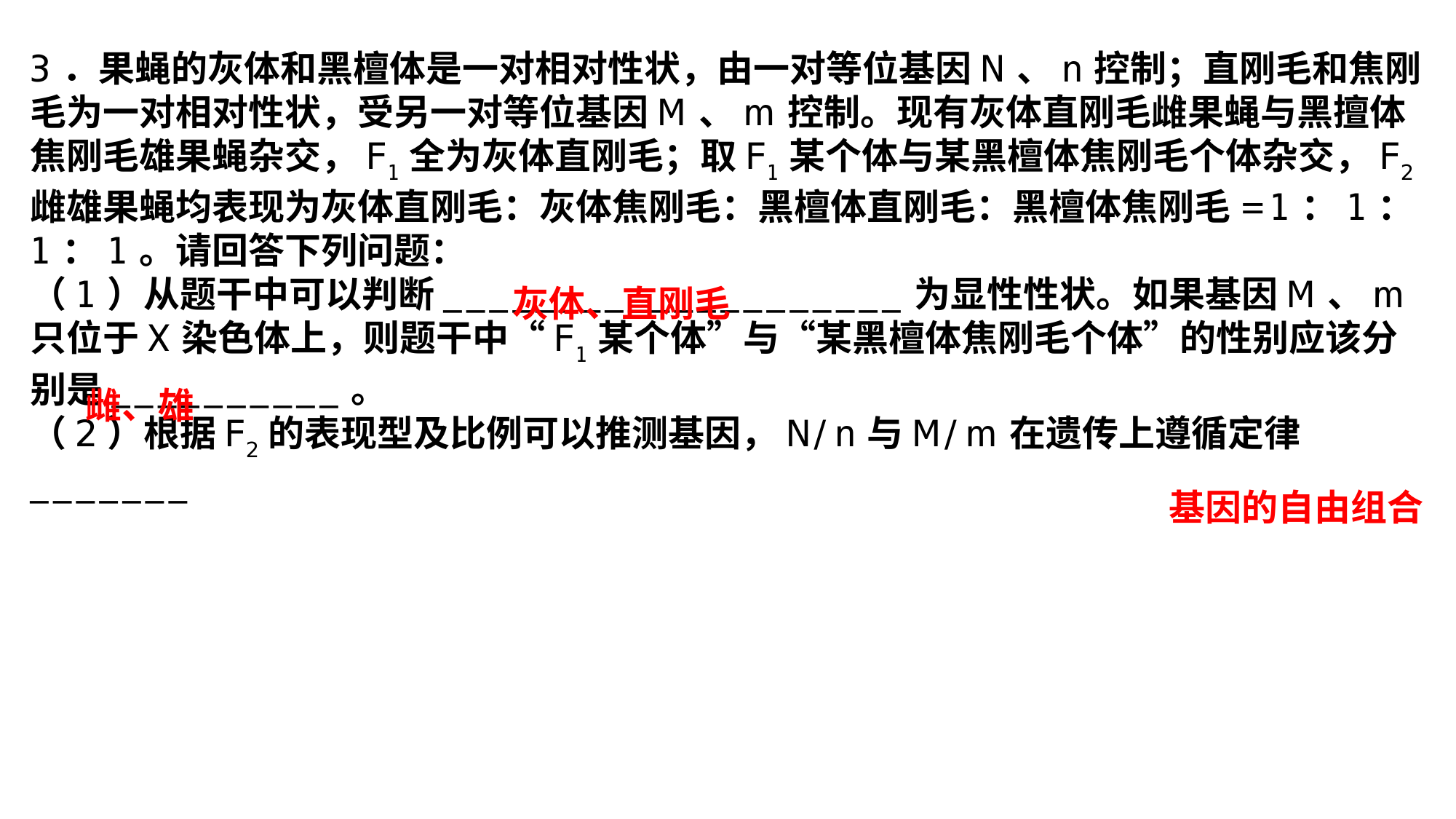

3．果蝇的灰体和黑檀体是一对相对性状，由一对等位基因N、n控制；直刚毛和焦刚毛为一对相对性状，受另一对等位基因M、m控制。现有灰体直刚毛雌果蝇与黑擅体焦刚毛雄果蝇杂交，F1全为灰体直刚毛；取F1某个体与某黑檀体焦刚毛个体杂交，F2雌雄果蝇均表现为灰体直刚毛：灰体焦刚毛：黑檀体直刚毛：黑檀体焦刚毛=1：1：1：1。请回答下列问题：
（1）从题干中可以判断____________________为显性性状。如果基因M、m只位于X染色体上，则题干中“F1某个体”与“某黑檀体焦刚毛个体”的性别应该分别是__________。
（2）根据F2的表现型及比例可以推测基因，N/n与M/m在遗传上遵循定律_______

灰体、直刚毛
雌、雄
基因的自由组合